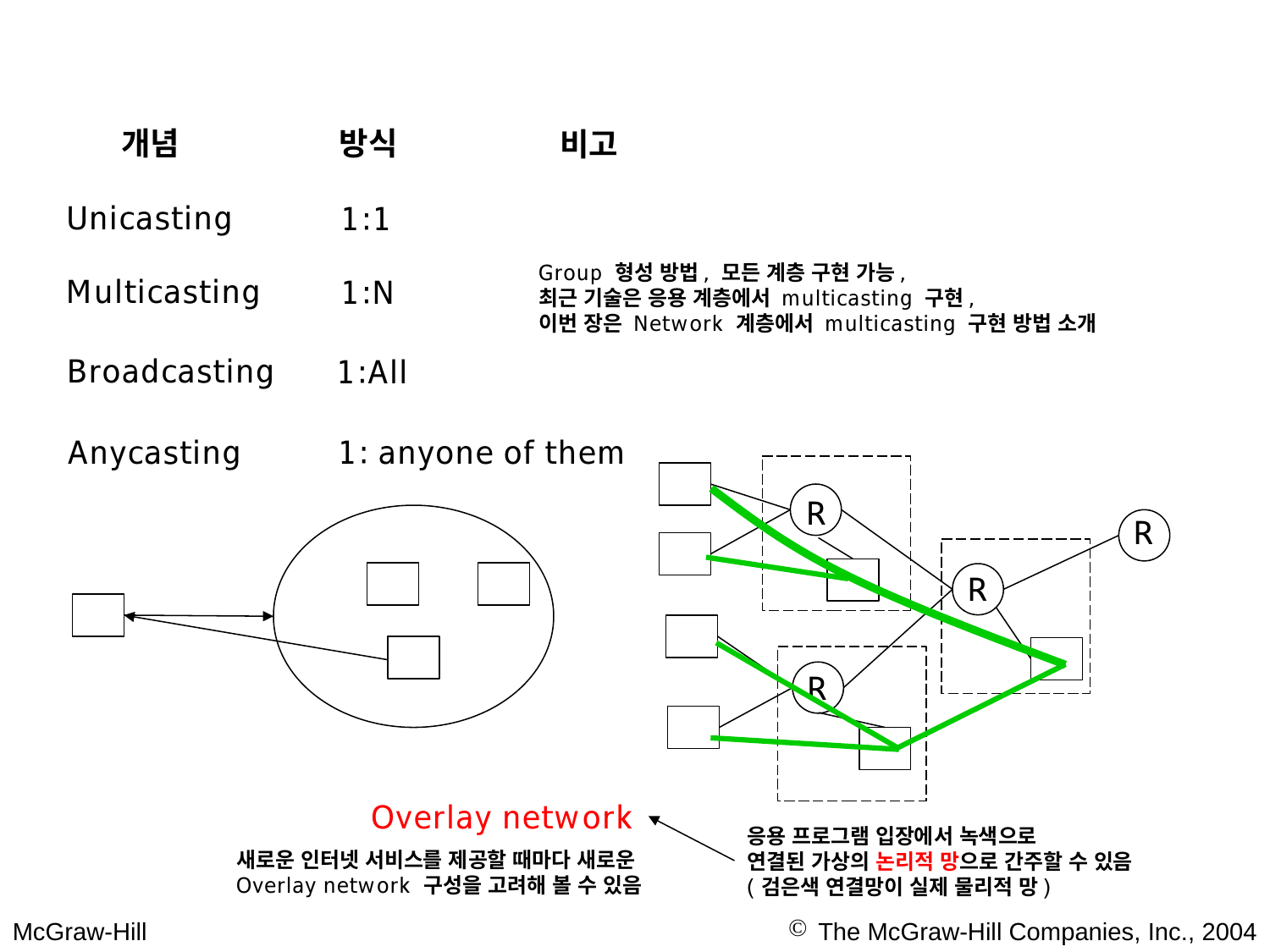

방식
개념
비고
Unicasting
1:1
Group 형성 방법, 모든 계층 구현 가능,
최근 기술은 응용 계층에서 multicasting 구현,
이번 장은 Network 계층에서 multicasting 구현 방법 소개
Multicasting
1:N
Broadcasting
1:All
Anycasting
1: anyone of them

R

R

R

R

Overlay network
응용 프로그램 입장에서 녹색으로
연결된 가상의 논리적 망으로 간주할 수 있음
(검은색 연결망이 실제 물리적 망)
새로운 인터넷 서비스를 제공할 때마다 새로운
Overlay network 구성을 고려해 볼 수 있음